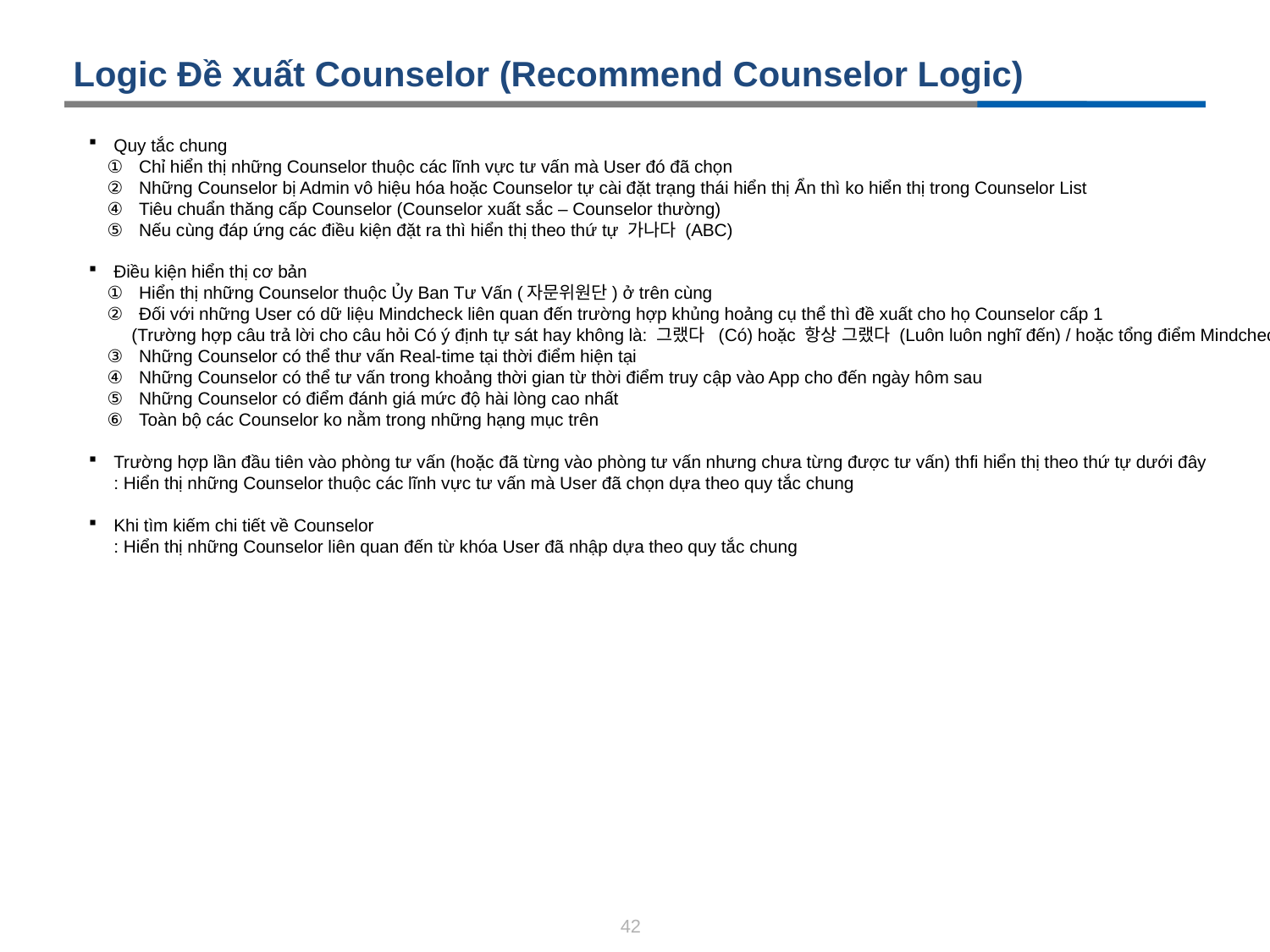

Logic Đề xuất Counselor (Recommend Counselor Logic)

Quy tắc chung
Chỉ hiển thị những Counselor thuộc các lĩnh vực tư vấn mà User đó đã chọn
Những Counselor bị Admin vô hiệu hóa hoặc Counselor tự cài đặt trạng thái hiển thị Ẩn thì ko hiển thị trong Counselor List
Tiêu chuẩn thăng cấp Counselor (Counselor xuất sắc – Counselor thường)
Nếu cùng đáp ứng các điều kiện đặt ra thì hiển thị theo thứ tự 가나다 (ABC)

Điều kiện hiển thị cơ bản
Hiển thị những Counselor thuộc Ủy Ban Tư Vấn (자문위원단) ở trên cùng
Đối với những User có dữ liệu Mindcheck liên quan đến trường hợp khủng hoảng cụ thể thì đề xuất cho họ Counselor cấp 1
     (Trường hợp câu trả lời cho câu hỏi Có ý định tự sát hay không là: 그랬다  (Có) hoặc 항상 그랬다 (Luôn luôn nghĩ đến) / hoặc tổng điểm Mindcheck lớn hơn 18)
Những Counselor có thể thư vấn Real-time tại thời điểm hiện tại
Những Counselor có thể tư vấn trong khoảng thời gian từ thời điểm truy cập vào App cho đến ngày hôm sau
Những Counselor có điểm đánh giá mức độ hài lòng cao nhất
Toàn bộ các Counselor ko nằm trong những hạng mục trên

Trường hợp lần đầu tiên vào phòng tư vấn (hoặc đã từng vào phòng tư vấn nhưng chưa từng được tư vấn) thfi hiển thị theo thứ tự dưới đây
: Hiển thị những Counselor thuộc các lĩnh vực tư vấn mà User đã chọn dựa theo quy tắc chung

Khi tìm kiếm chi tiết về Counselor
: Hiển thị những Counselor liên quan đến từ khóa User đã nhập dựa theo quy tắc chung

42